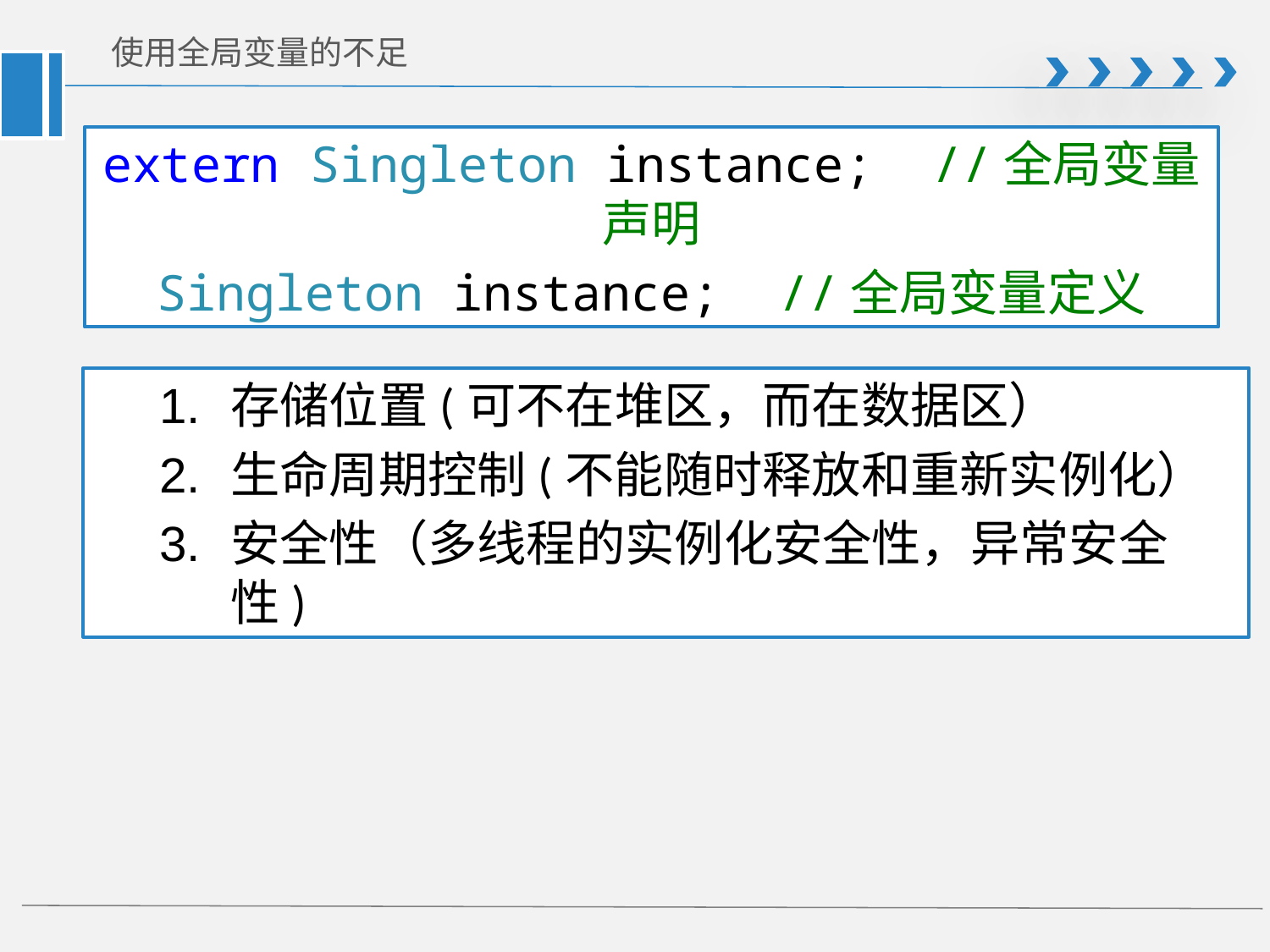

# 使用全局变量的不足
extern Singleton instance;  //全局变量声明
Singleton instance;  //全局变量定义
存储位置(可不在堆区，而在数据区）
生命周期控制(不能随时释放和重新实例化）
安全性（多线程的实例化安全性，异常安全性)